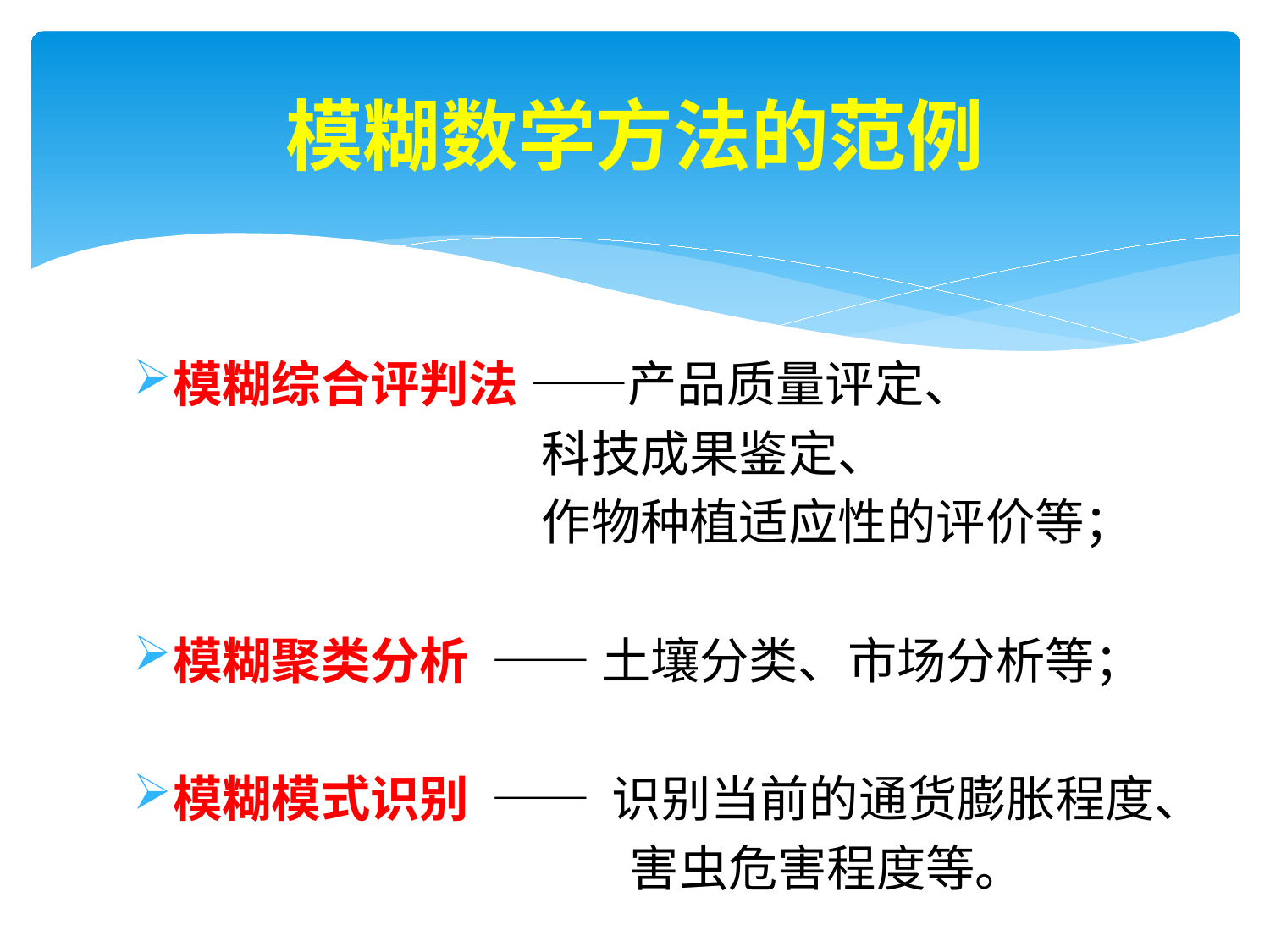

# 模糊数学方法的范例
模糊综合评判法 ——产品质量评定、
                                    科技成果鉴定、
                                    作物种植适应性的评价等；

模糊聚类分析  —— 土壤分类、市场分析等；

模糊模式识别  ——  识别当前的通货膨胀程度、
                                            害虫危害程度等。